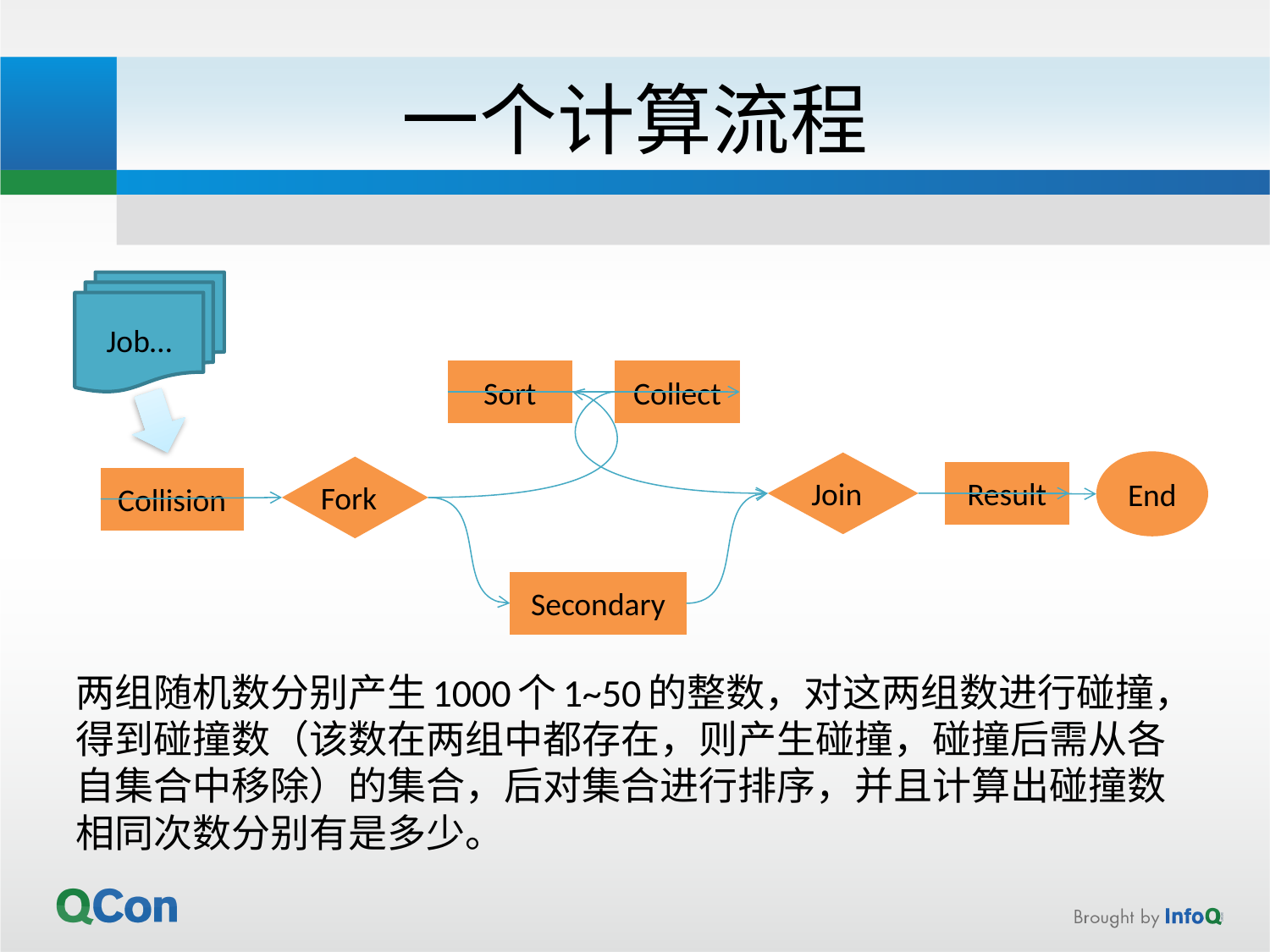

# 一个计算流程
Job…
Sort
Collect

End
Join
Fork
Result
Collision
Secondary
两组随机数分别产生1000个1~50的整数，对这两组数进行碰撞，得到碰撞数（该数在两组中都存在，则产生碰撞，碰撞后需从各自集合中移除）的集合，后对集合进行排序，并且计算出碰撞数相同次数分别有是多少。